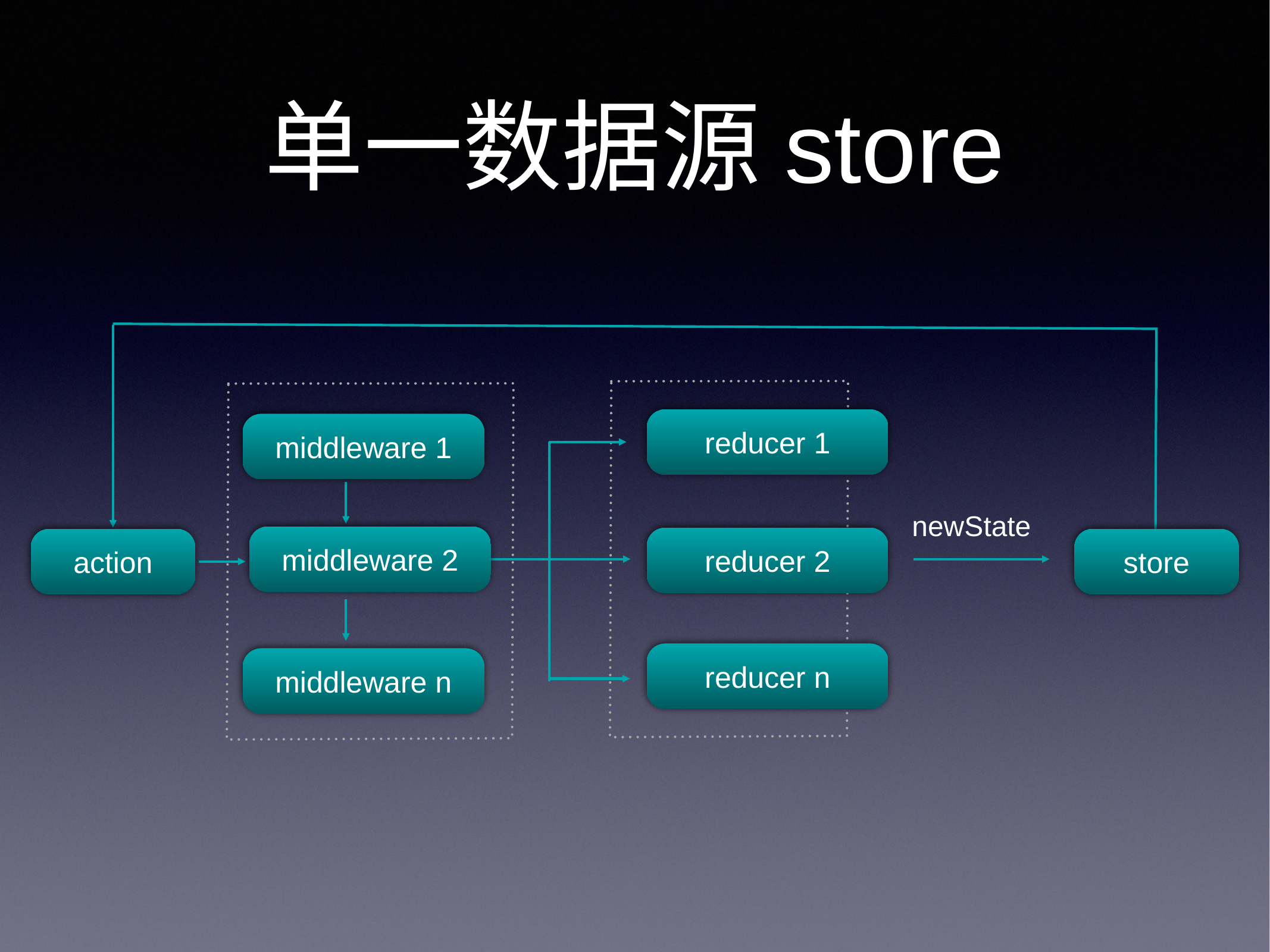

# 单一数据源store

reducer 1
middleware 1

newState
middleware 2
reducer 2
action
store

reducer n
middleware n

21